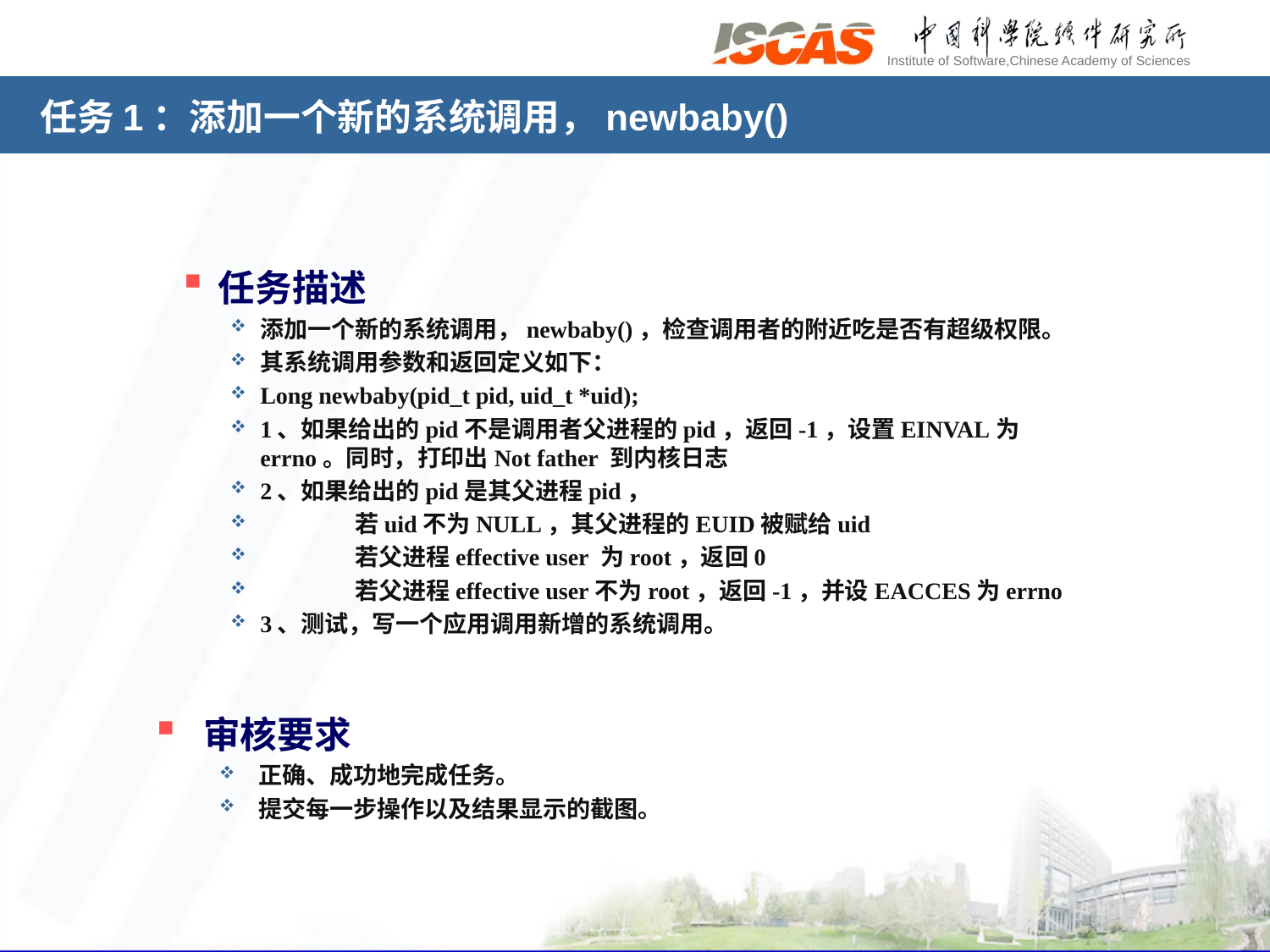

# 任务1：添加一个新的系统调用，newbaby()
任务描述
添加一个新的系统调用，newbaby()，检查调用者的附近吃是否有超级权限。
其系统调用参数和返回定义如下：
Long newbaby(pid_t pid, uid_t *uid);
1、如果给出的pid不是调用者父进程的pid，返回-1，设置EINVAL为errno。同时，打印出Not father 到内核日志
2、如果给出的pid是其父进程pid，
	若uid不为NULL，其父进程的EUID被赋给uid
	若父进程effective user 为root，返回0
	若父进程effective user不为root，返回-1，并设EACCES为errno
3、测试，写一个应用调用新增的系统调用。

审核要求
正确、成功地完成任务。
提交每一步操作以及结果显示的截图。